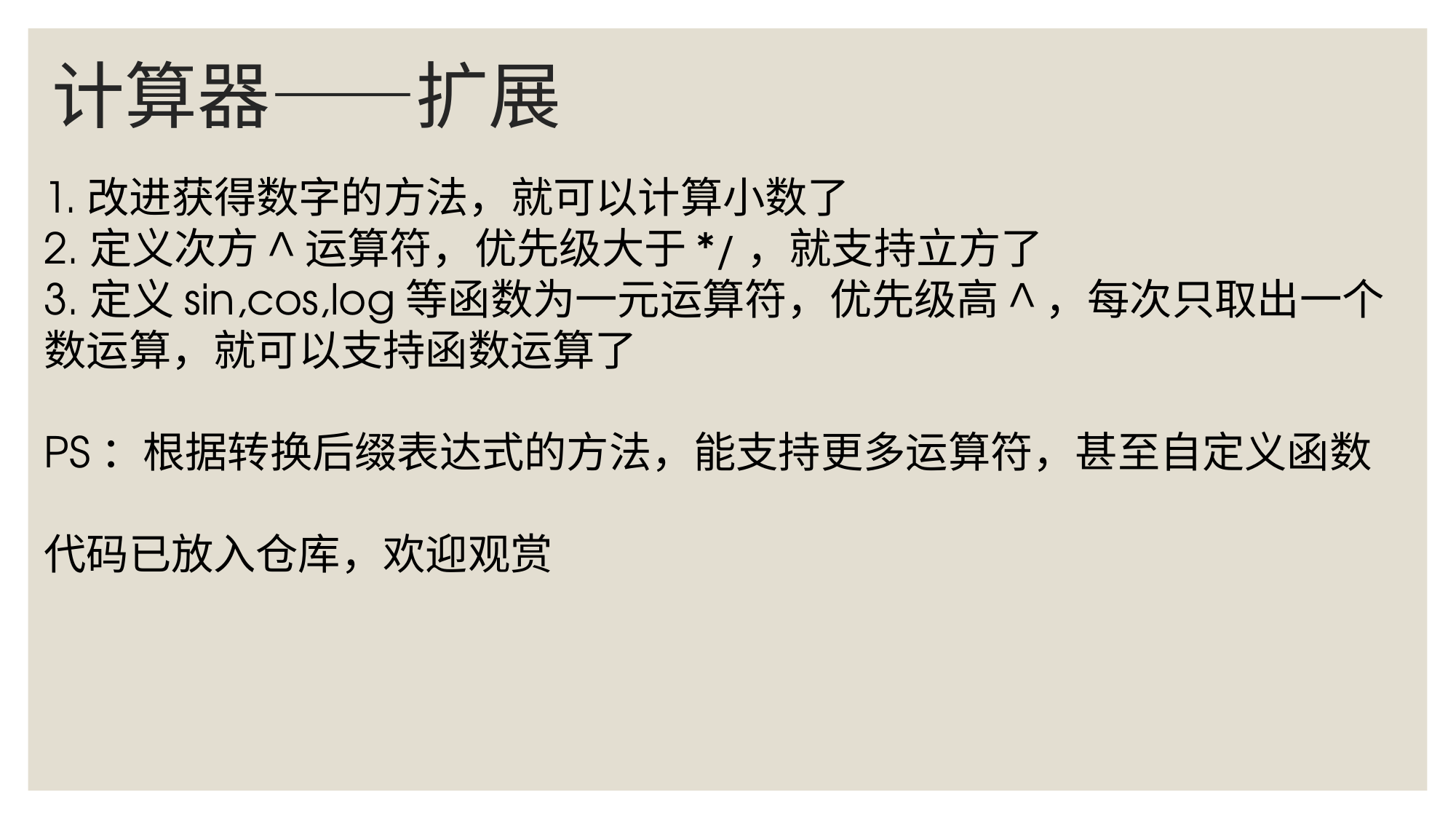

# 计算器——扩展
1.改进获得数字的方法，就可以计算小数了
2.定义次方^运算符，优先级大于*/，就支持立方了
3.定义sin,cos,log等函数为一元运算符，优先级高^，每次只取出一个数运算，就可以支持函数运算了

PS：根据转换后缀表达式的方法，能支持更多运算符，甚至自定义函数

代码已放入仓库，欢迎观赏